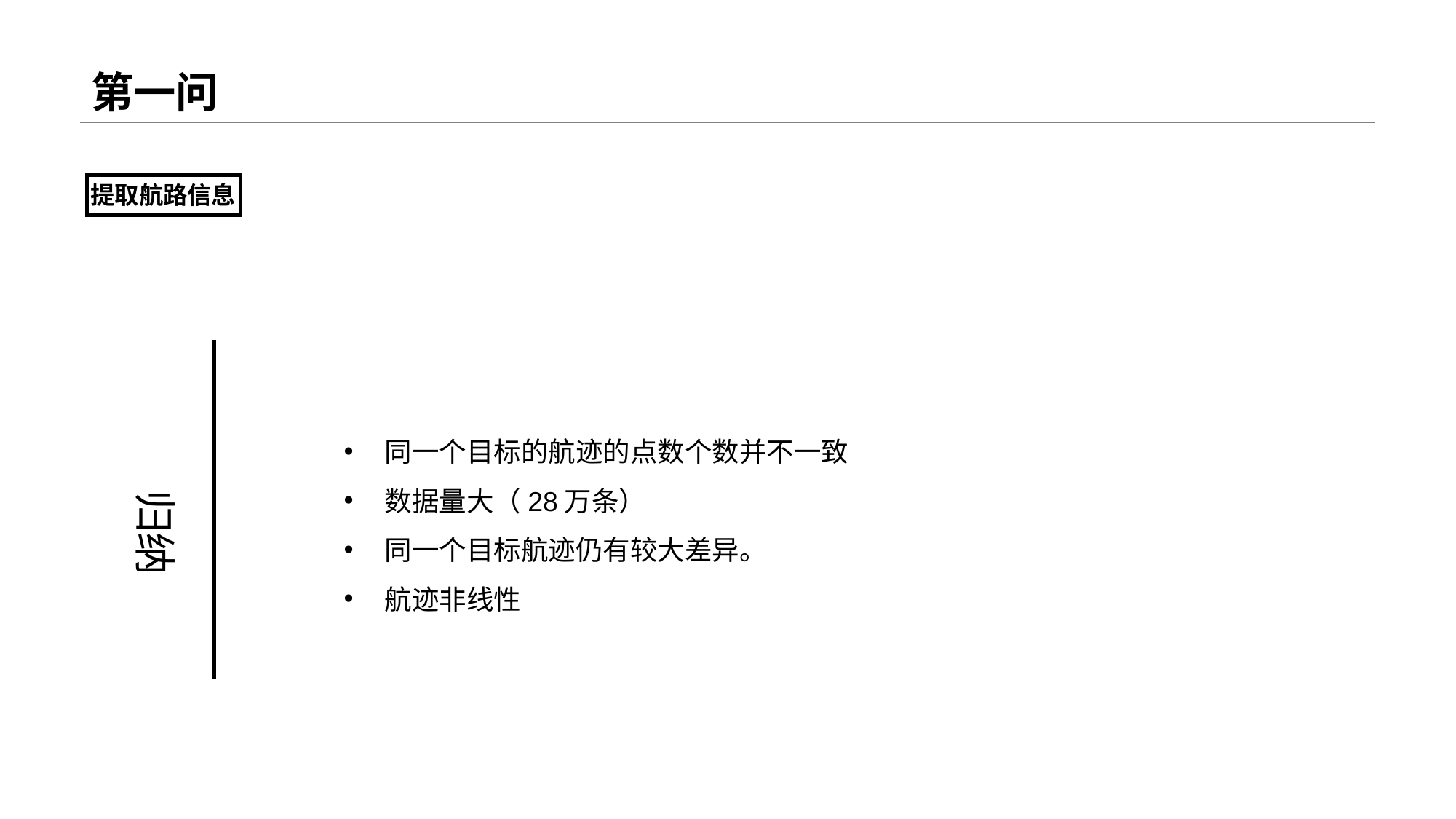

# 第一问
提取航路信息

归纳
同一个目标的航迹的点数个数并不一致
数据量大（28万条）
同一个目标航迹仍有较大差异。
航迹非线性